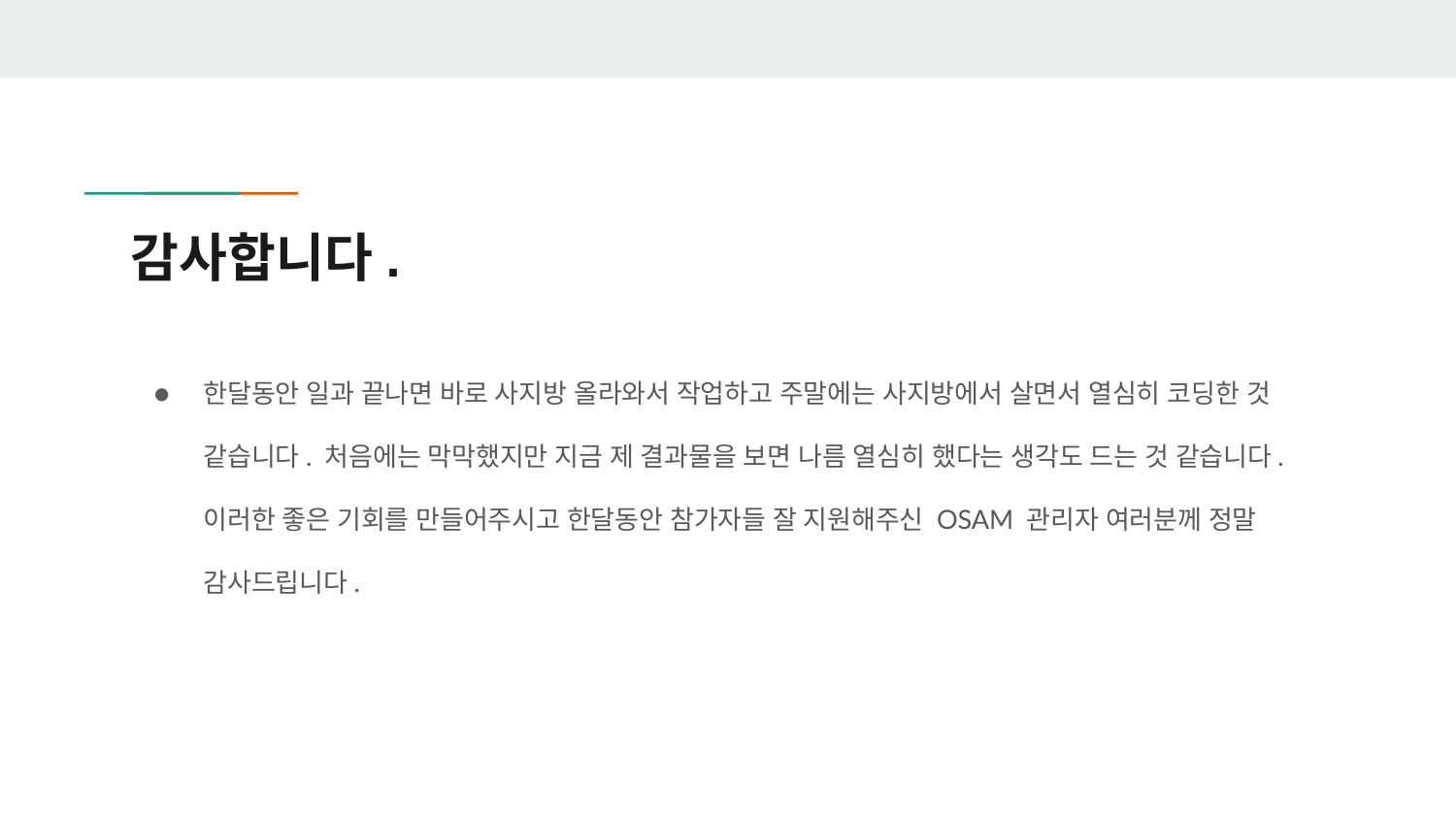

# 감사합니다.
한달동안 일과 끝나면 바로 사지방 올라와서 작업하고 주말에는 사지방에서 살면서 열심히 코딩한 것 같습니다. 처음에는 막막했지만 지금 제 결과물을 보면 나름 열심히 했다는 생각도 드는 것 같습니다. 이러한 좋은 기회를 만들어주시고 한달동안 참가자들 잘 지원해주신 OSAM 관리자 여러분께 정말 감사드립니다.